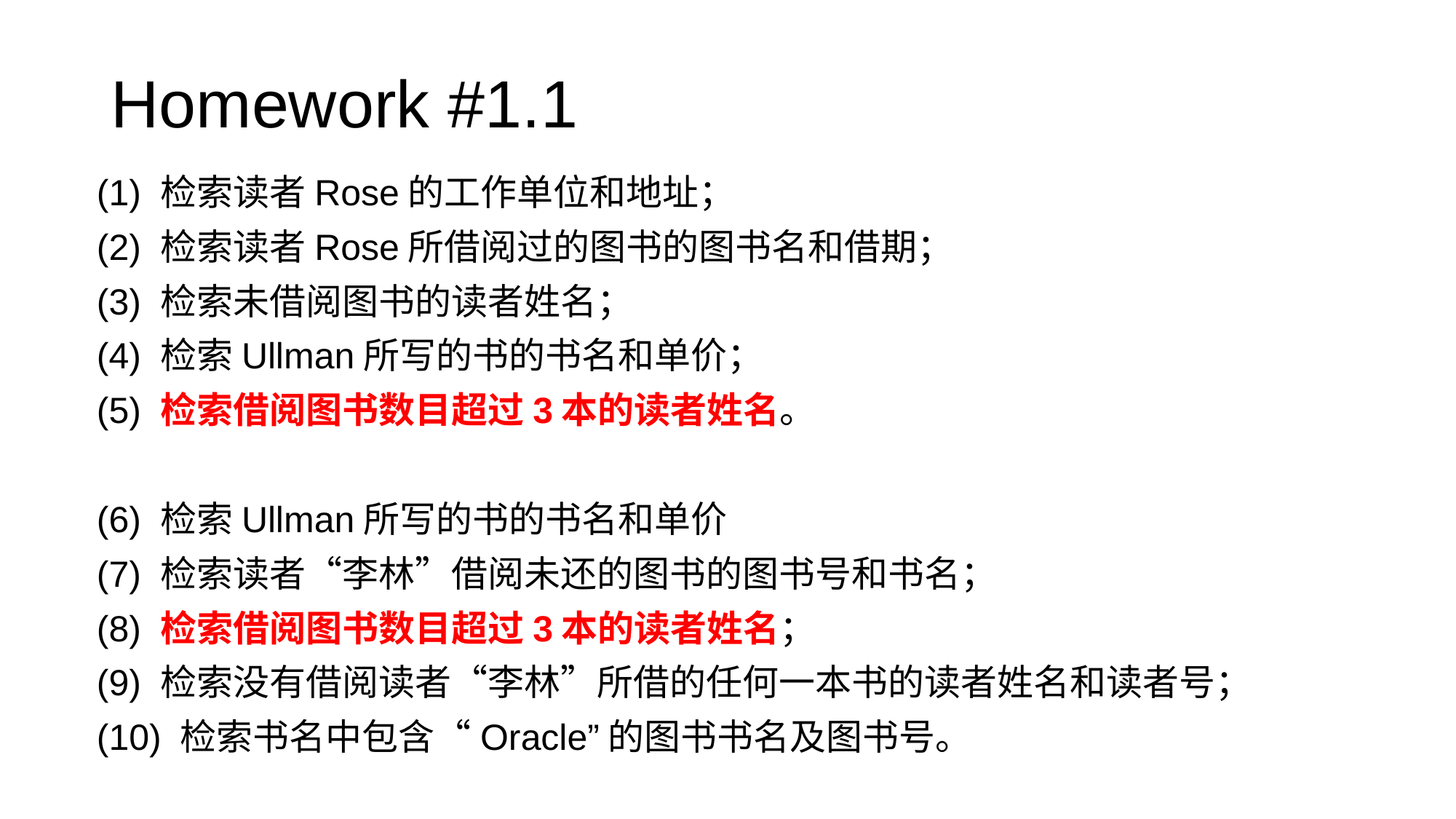

# Homework #1.1
(1) 检索读者Rose的工作单位和地址；
(2) 检索读者Rose所借阅过的图书的图书名和借期；
(3) 检索未借阅图书的读者姓名；
(4) 检索Ullman所写的书的书名和单价；
(5) 检索借阅图书数目超过3本的读者姓名。

(6) 检索Ullman所写的书的书名和单价
(7) 检索读者“李林”借阅未还的图书的图书号和书名；
(8) 检索借阅图书数目超过3本的读者姓名；
(9) 检索没有借阅读者“李林”所借的任何一本书的读者姓名和读者号；
(10) 检索书名中包含“Oracle”的图书书名及图书号。